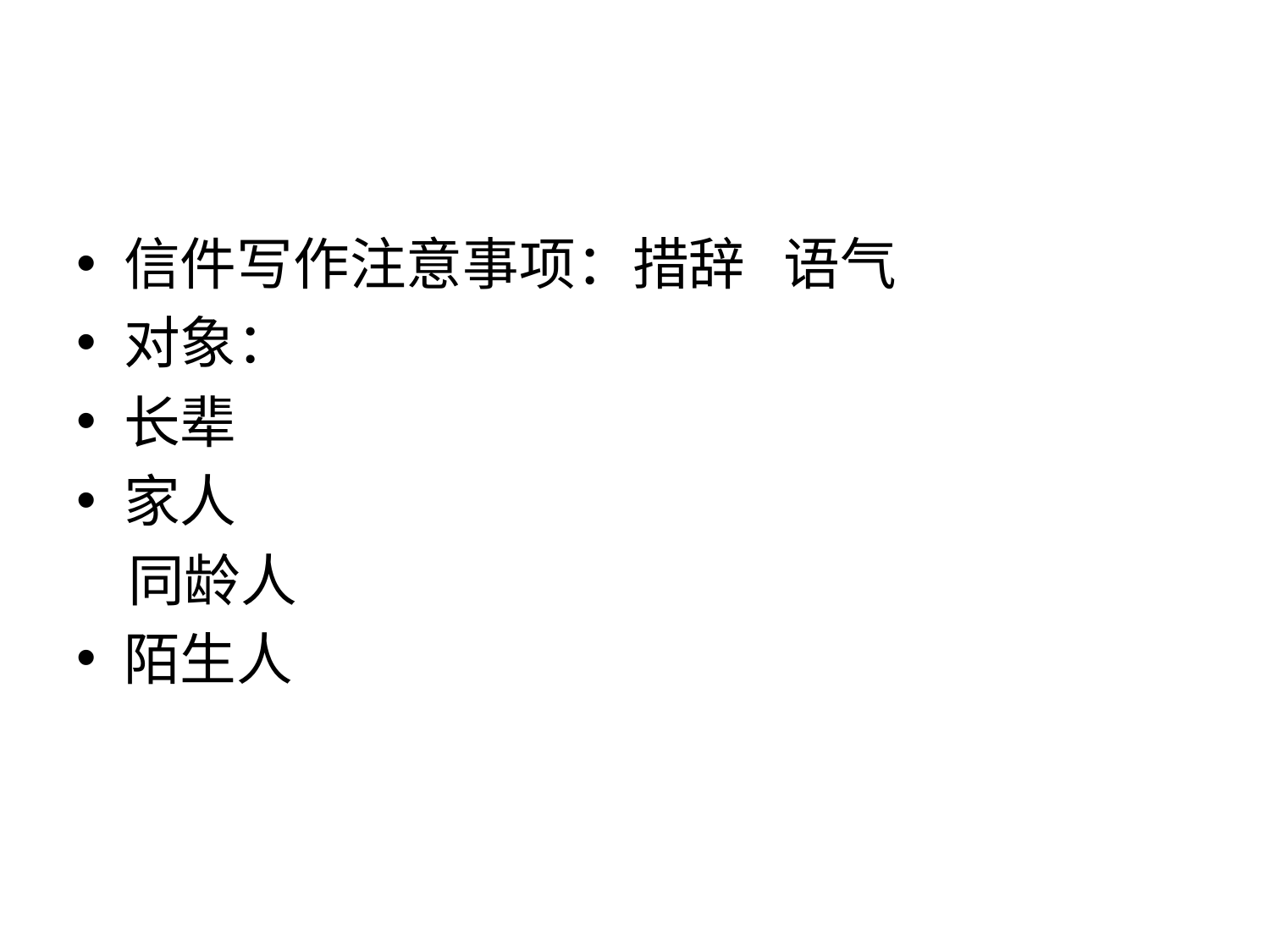

#
信件写作注意事项：措辞   语气
对象：
长辈
家人
   同龄人
陌生人